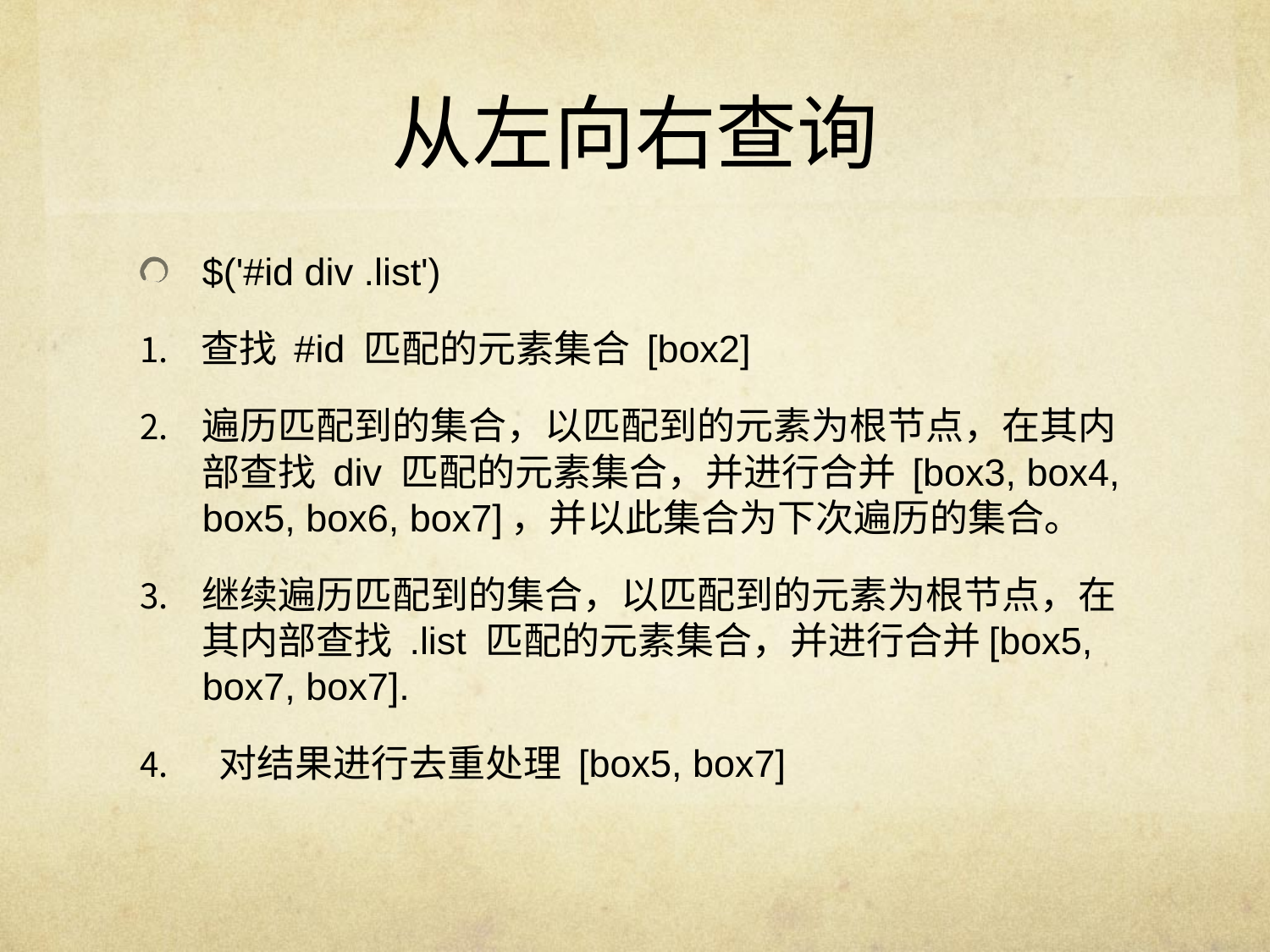

# 从左向右查询
$('#id div .list')
查找 #id 匹配的元素集合 [box2]
遍历匹配到的集合，以匹配到的元素为根节点，在其内部查找 div 匹配的元素集合，并进行合并 [box3, box4, box5, box6, box7]，并以此集合为下次遍历的集合。
继续遍历匹配到的集合，以匹配到的元素为根节点，在其内部查找 .list 匹配的元素集合，并进行合并[box5, box7, box7].
 对结果进行去重处理 [box5, box7]